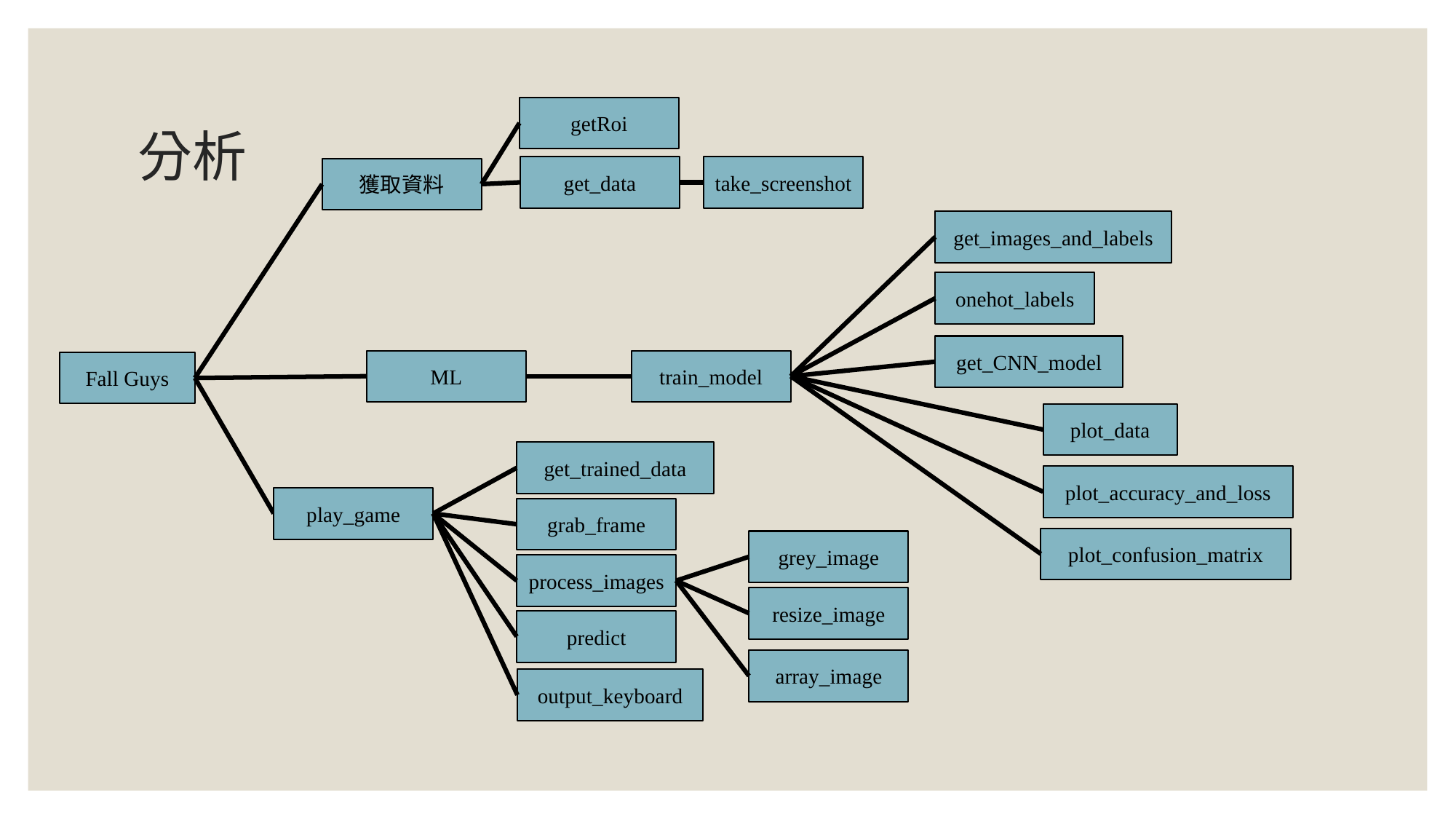

# 分析
getRoi
take_screenshot
get_data
獲取資料
get_images_and_labels
onehot_labels
get_CNN_model
ML
train_model
plot_data
plot_accuracy_and_loss
plot_confusion_matrix
Fall Guys
get_trained_data
play_game
grab_frame
grey_image
process_images
resize_image
predict
array_image
output_keyboard